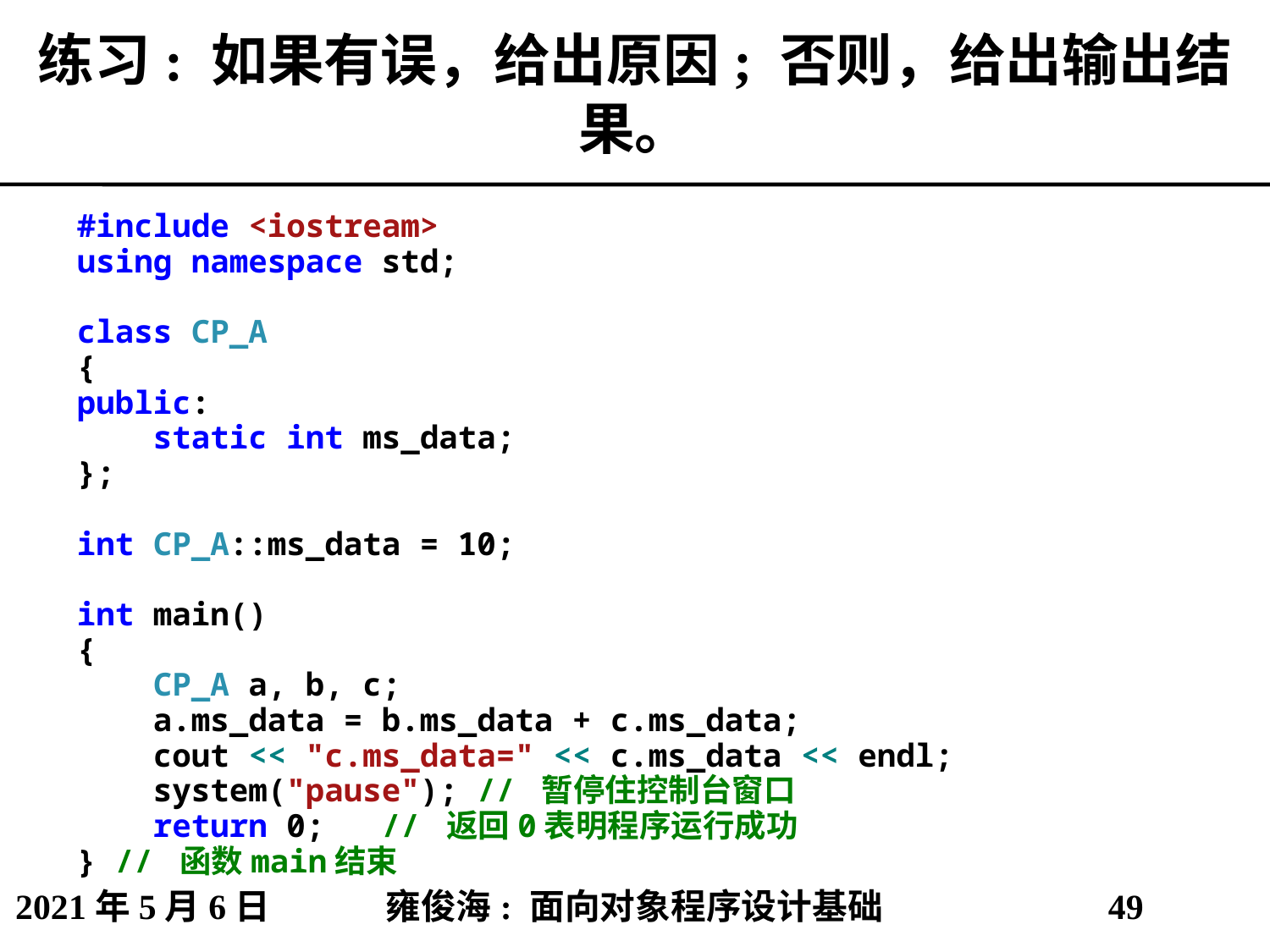

# 练习: 如果有误，给出原因; 否则，给出输出结果。

#include <iostream>
using namespace std;

class CP_A
{
public:
    static int ms_data;
};

int CP_A::ms_data = 10;

int main()
{
    CP_A a, b, c;
    a.ms_data = b.ms_data + c.ms_data;
    cout << "c.ms_data=" << c.ms_data << endl;
    system("pause"); // 暂停住控制台窗口
    return 0;   // 返回0表明程序运行成功
} // 函数main结束
2021年5月6日
雍俊海: 面向对象程序设计基础
49